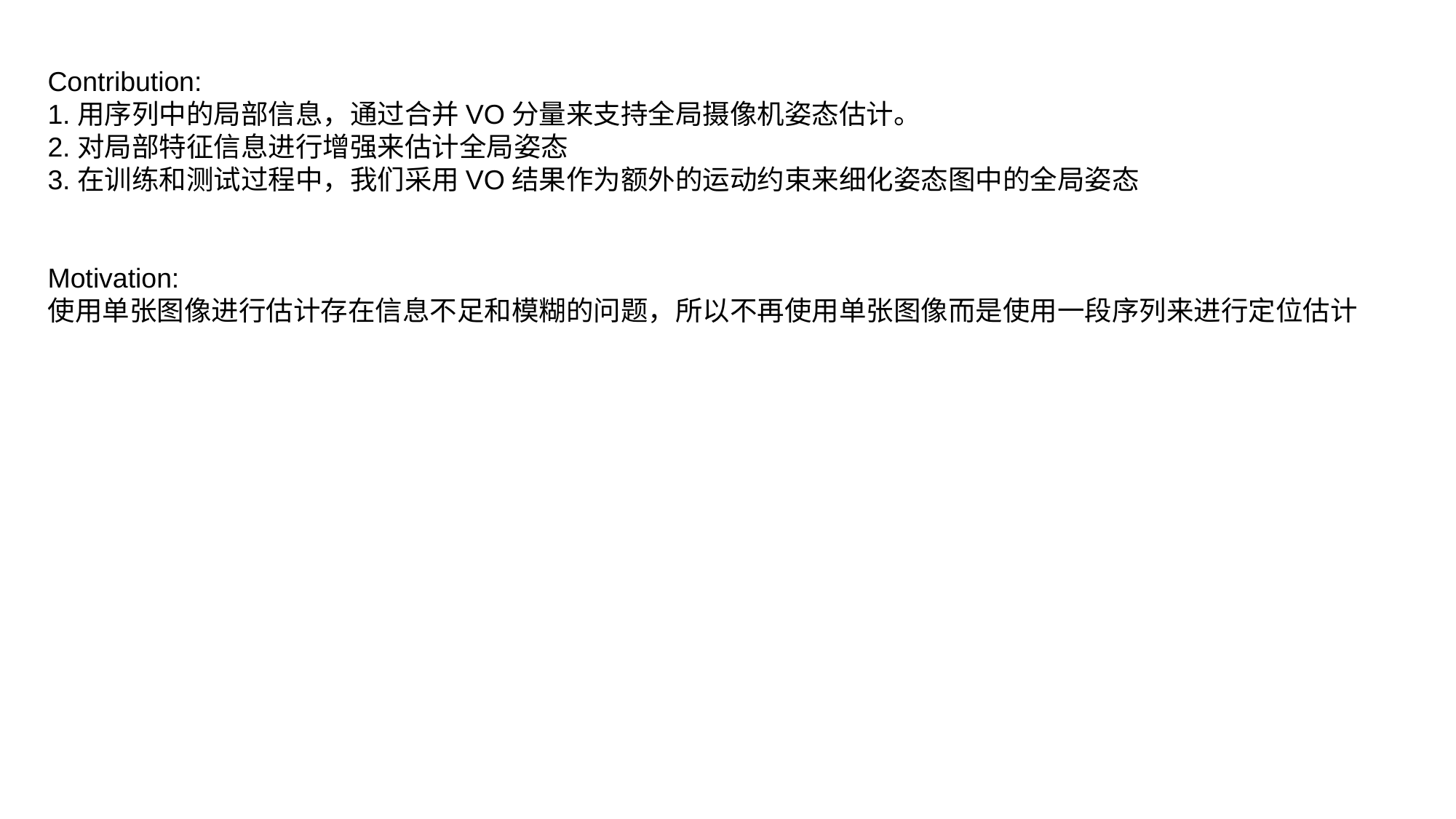

Contribution:
1.用序列中的局部信息，通过合并VO分量来支持全局摄像机姿态估计。
2.对局部特征信息进行增强来估计全局姿态
3.在训练和测试过程中，我们采用VO结果作为额外的运动约束来细化姿态图中的全局姿态

Motivation:
使用单张图像进行估计存在信息不足和模糊的问题，所以不再使用单张图像而是使用一段序列来进行定位估计